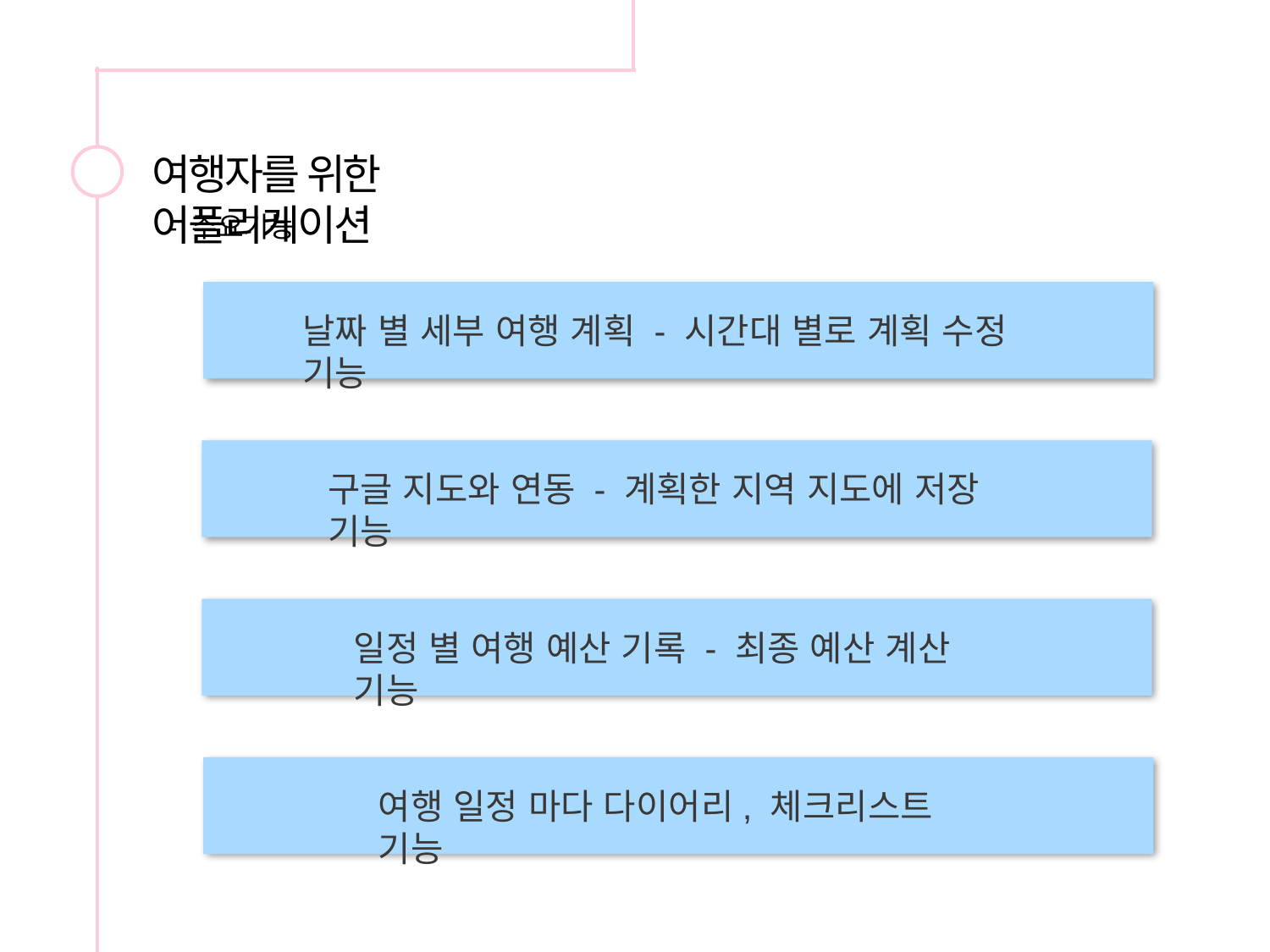

여행자를 위한 어플리케이션

- 주요기능

날짜 별 세부 여행 계획 - 시간대 별로 계획 수정 기능

구글 지도와 연동 - 계획한 지역 지도에 저장 기능

일정 별 여행 예산 기록 - 최종 예산 계산 기능

여행 일정 마다 다이어리, 체크리스트 기능